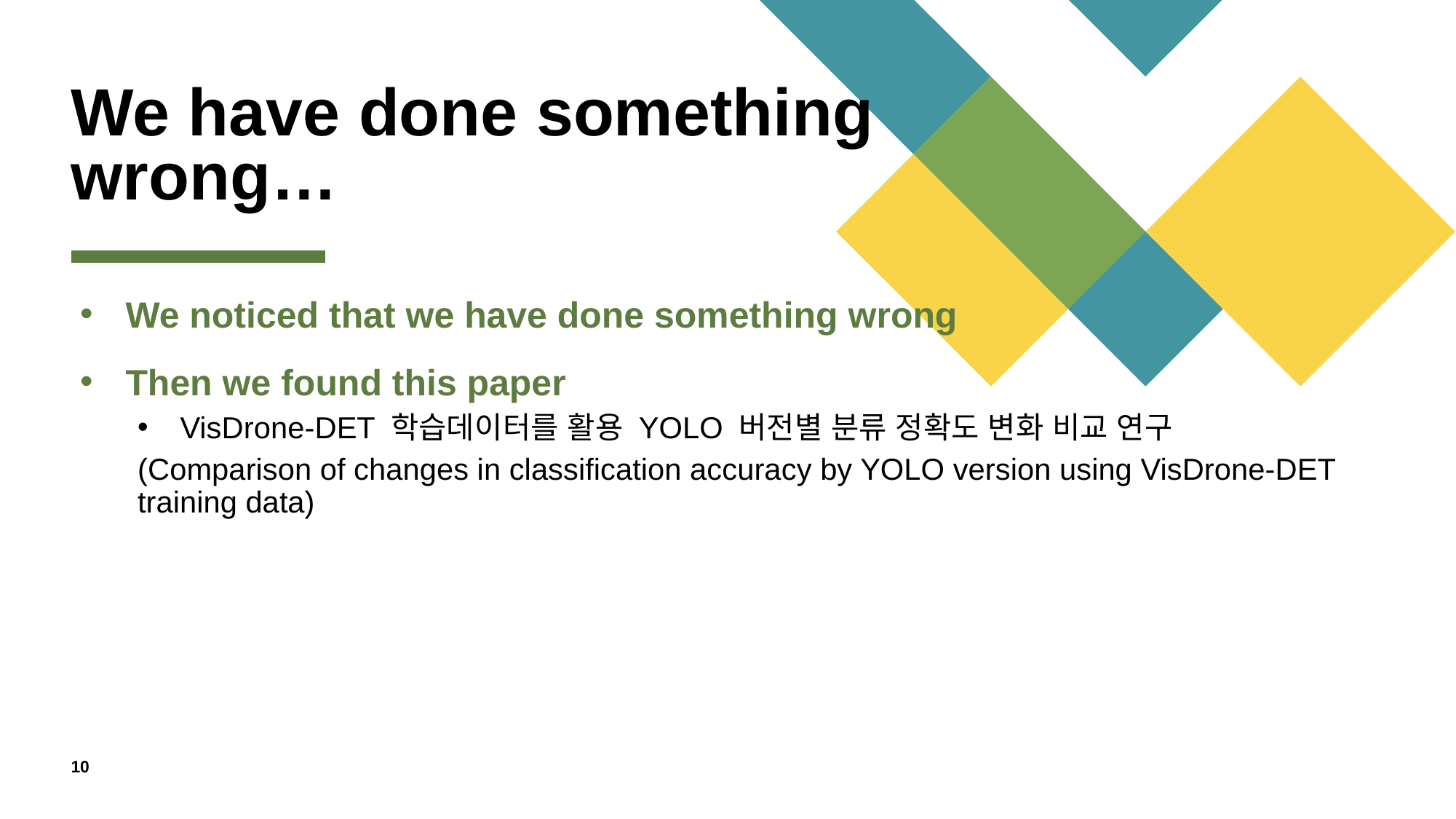

# We have done something wrong…
We noticed that we have done something wrong
Then we found this paper
VisDrone-DET 학습데이터를 활용 YOLO 버전별 분류 정확도 변화 비교 연구
(Comparison of changes in classification accuracy by YOLO version using VisDrone-DET training data)

10